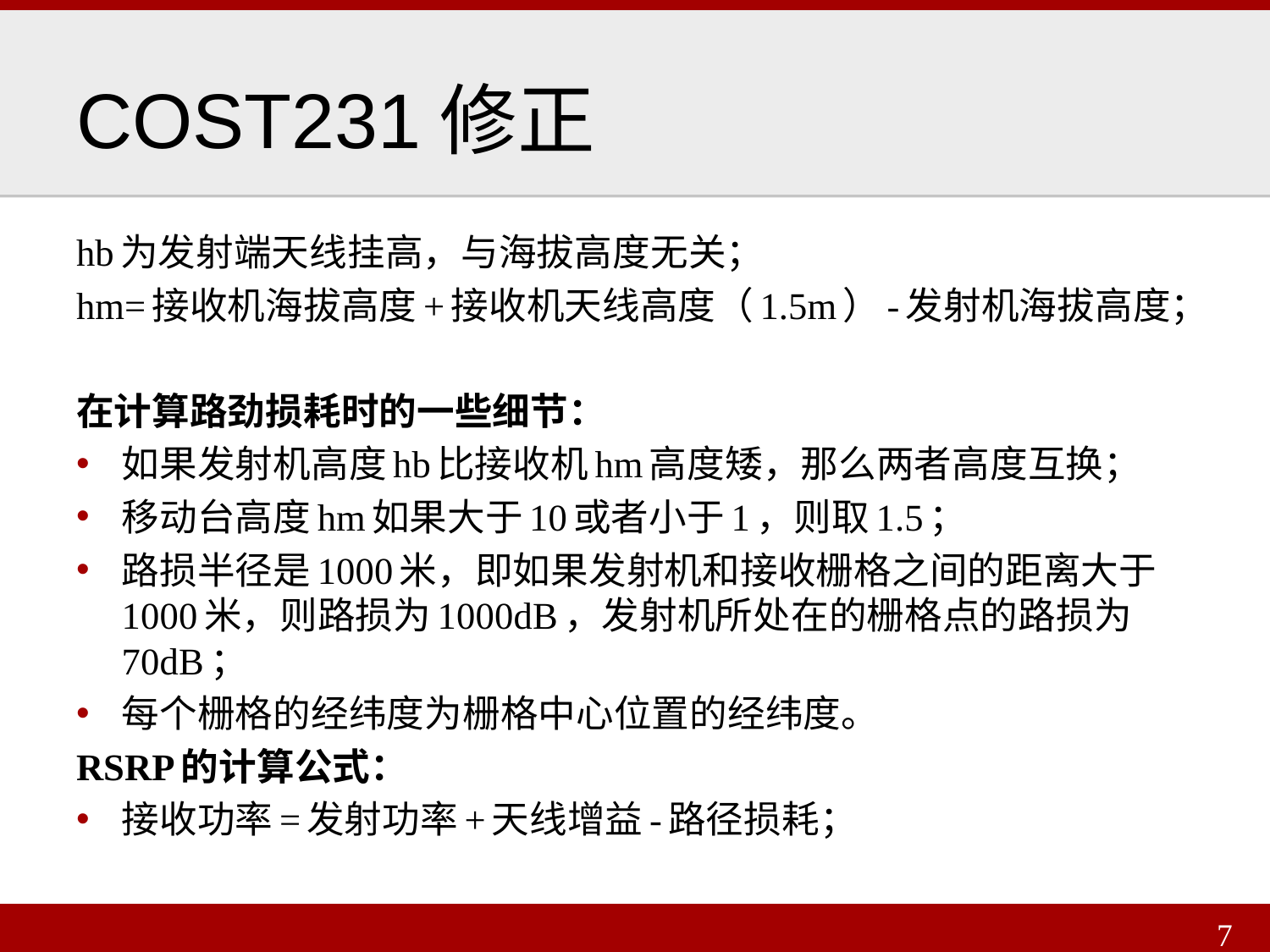

# COST231修正
hb为发射端天线挂高，与海拔高度无关；
hm=接收机海拔高度+接收机天线高度（1.5m）-发射机海拔高度；

在计算路劲损耗时的一些细节：
如果发射机高度hb比接收机hm高度矮，那么两者高度互换；
移动台高度hm如果大于10或者小于1，则取1.5；
路损半径是1000米，即如果发射机和接收栅格之间的距离大于1000米，则路损为1000dB，发射机所处在的栅格点的路损为70dB；
每个栅格的经纬度为栅格中心位置的经纬度。
RSRP的计算公式：
接收功率=发射功率+天线增益-路径损耗；
7